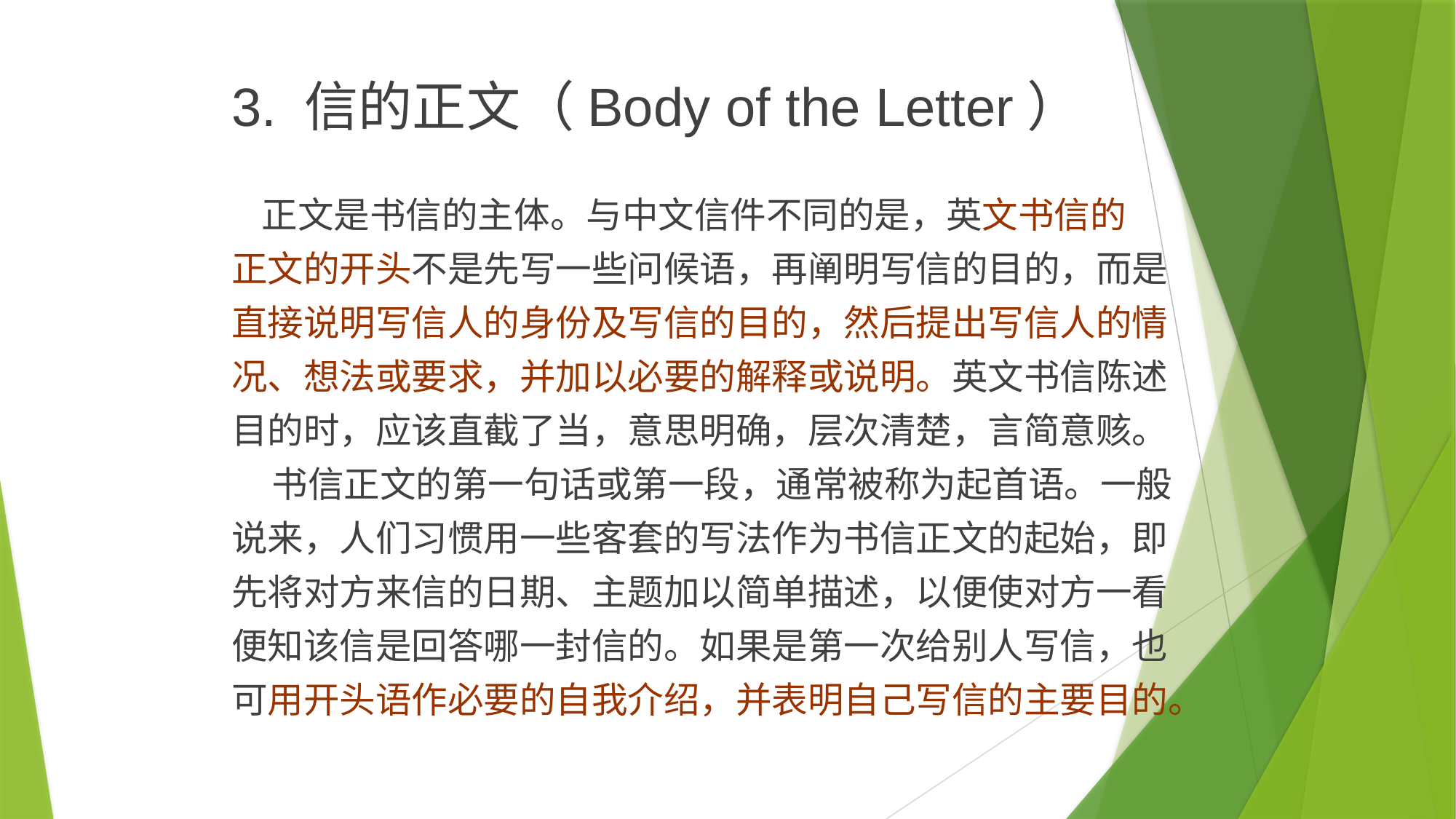

3. 信的正文（Body of the Letter）

    正文是书信的主体。与中文信件不同的是，英文书信的
正文的开头不是先写一些问候语，再阐明写信的目的，而是
直接说明写信人的身份及写信的目的，然后提出写信人的情
况、想法或要求，并加以必要的解释或说明。英文书信陈述
目的时，应该直截了当，意思明确，层次清楚，言简意赅。
    书信正文的第一句话或第一段，通常被称为起首语。一般
说来，人们习惯用一些客套的写法作为书信正文的起始，即
先将对方来信的日期、主题加以简单描述，以便使对方一看
便知该信是回答哪一封信的。如果是第一次给别人写信，也
可用开头语作必要的自我介绍，并表明自己写信的主要目的。